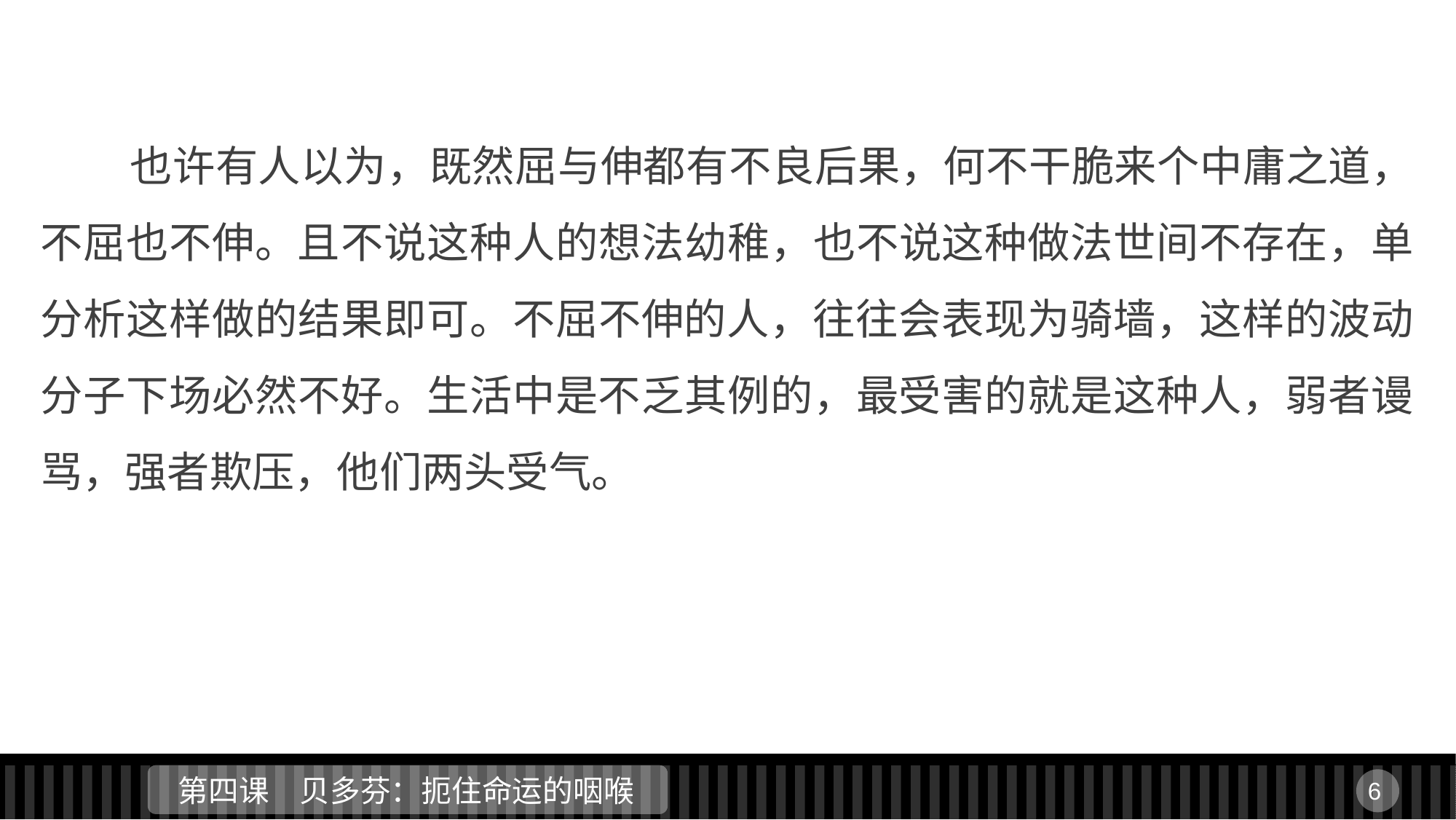

也许有人以为，既然屈与伸都有不良后果，何不干脆来个中庸之道，不屈也不伸。且不说这种人的想法幼稚，也不说这种做法世间不存在，单分析这样做的结果即可。不屈不伸的人，往往会表现为骑墙，这样的波动分子下场必然不好。生活中是不乏其例的，最受害的就是这种人，弱者谩骂，强者欺压，他们两头受气。